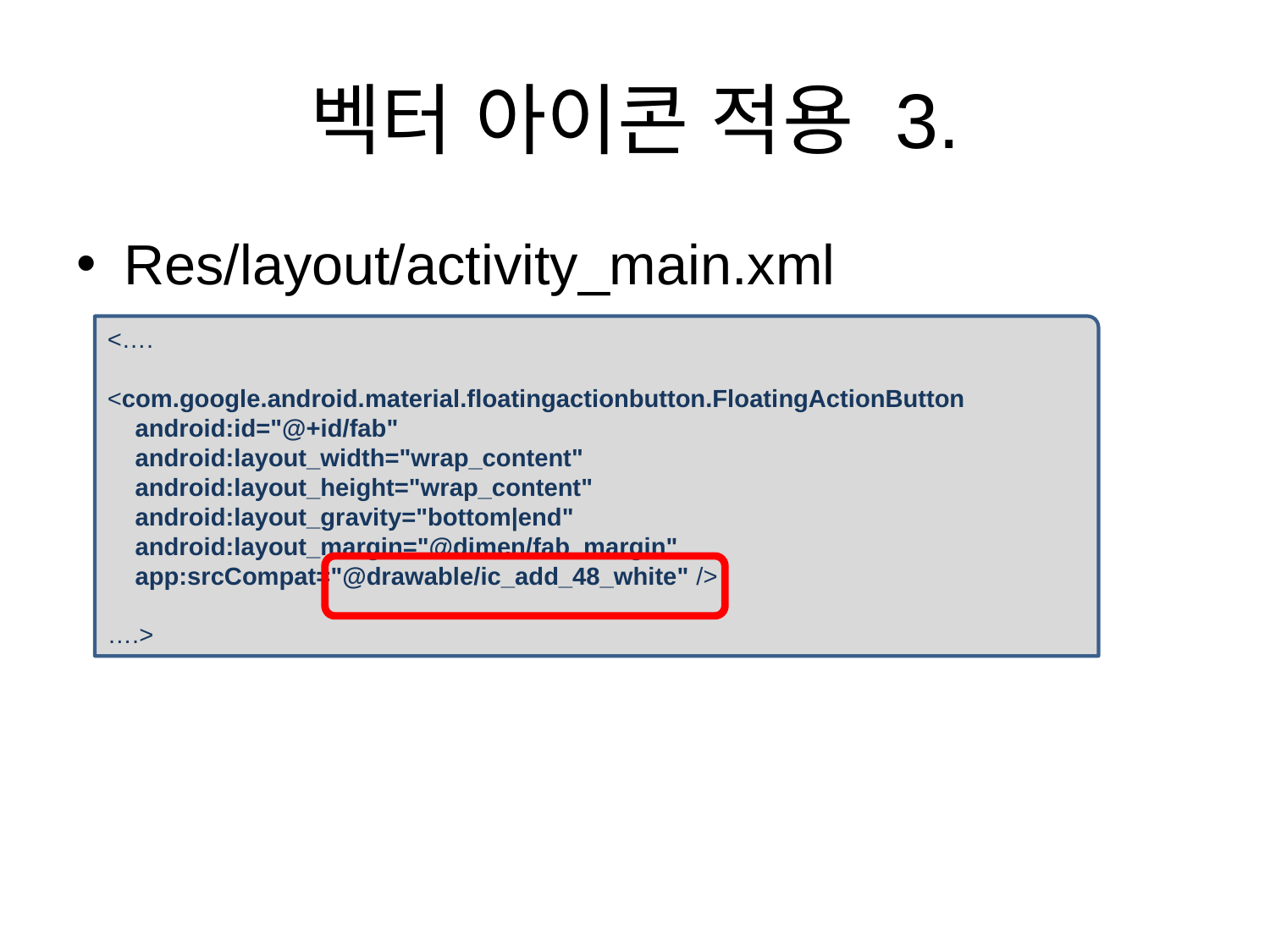

# 벡터 아이콘 적용 3.
Res/layout/activity_main.xml
<….

<com.google.android.material.floatingactionbutton.FloatingActionButton
    android:id="@+id/fab"
    android:layout_width="wrap_content"
    android:layout_height="wrap_content"
    android:layout_gravity="bottom|end"
    android:layout_margin="@dimen/fab_margin"
    app:srcCompat="@drawable/ic_add_48_white" />

….>